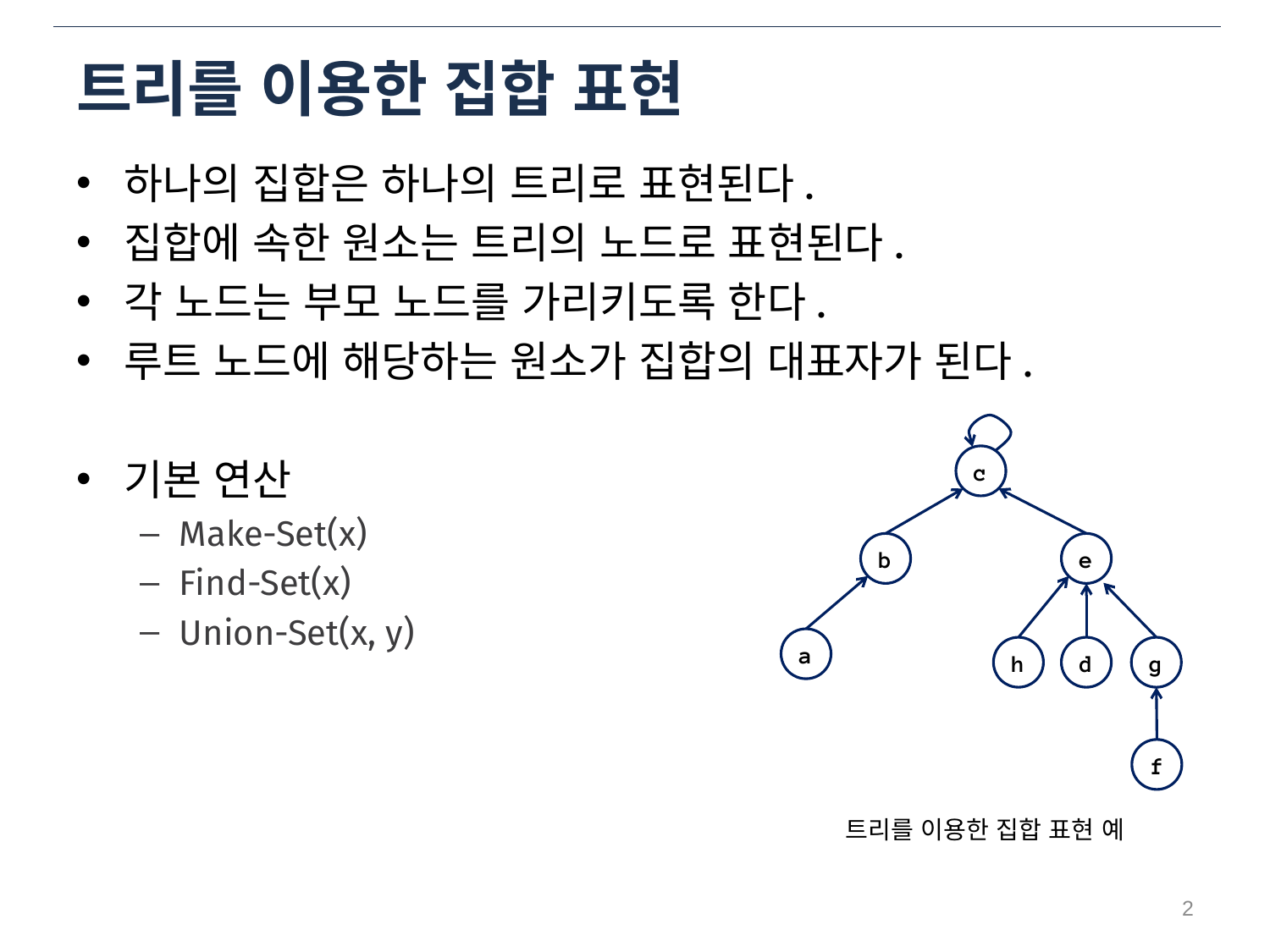

# 트리를 이용한 집합 표현
하나의 집합은 하나의 트리로 표현된다.
집합에 속한 원소는 트리의 노드로 표현된다.
각 노드는 부모 노드를 가리키도록 한다.
루트 노드에 해당하는 원소가 집합의 대표자가 된다.

기본 연산
Make-Set(x)
Find-Set(x)
Union-Set(x, y)

c
e
b
a
h
d
g
f
트리를 이용한 집합 표현 예
2